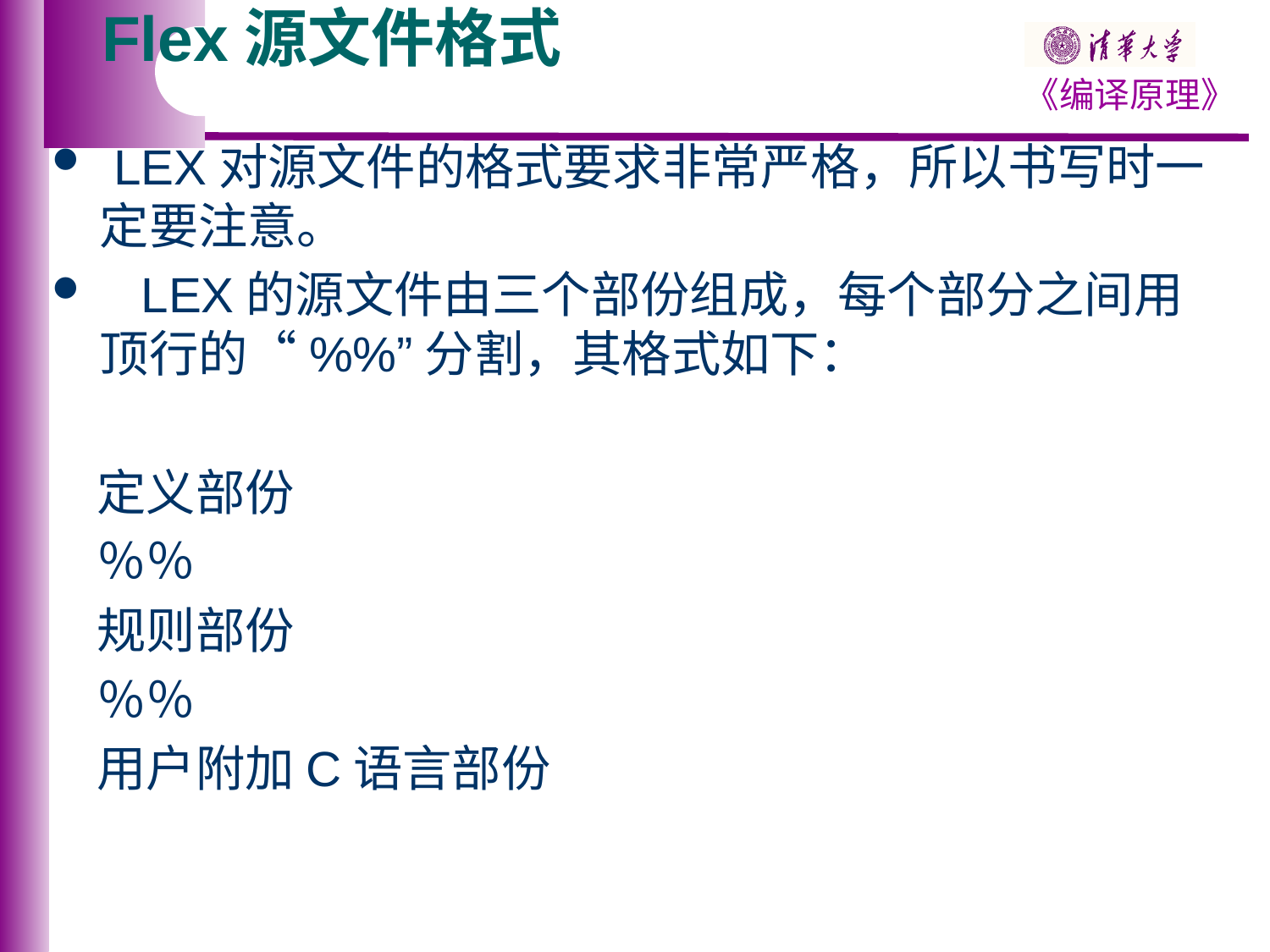

# Flex源文件格式
 LEX对源文件的格式要求非常严格，所以书写时一定要注意。
   LEX的源文件由三个部份组成，每个部分之间用顶行的“%%”分割，其格式如下：

   定义部份
   ％％
   规则部份
   ％％
   用户附加C语言部份